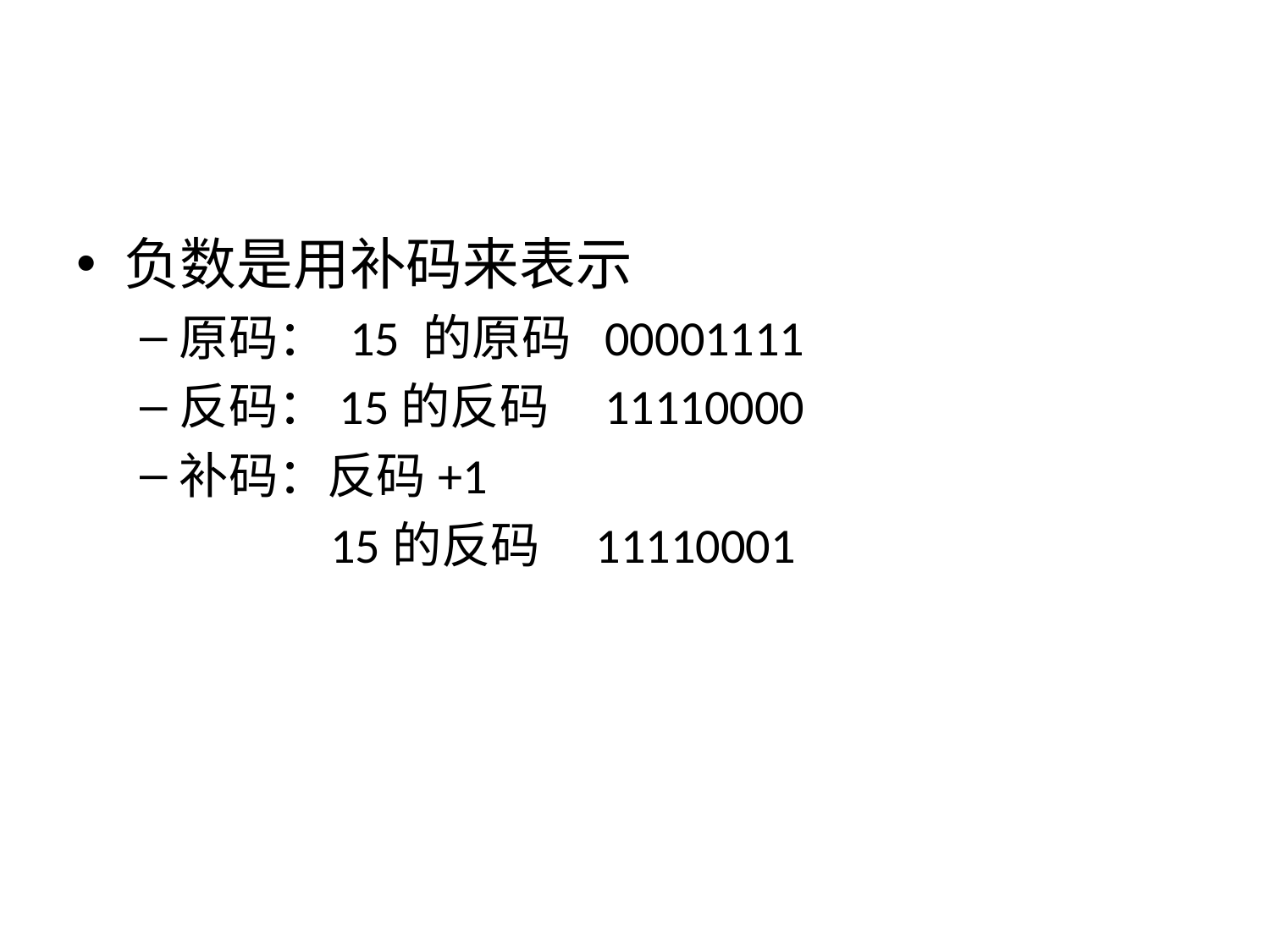

#
负数是用补码来表示
原码： 15 的原码  00001111
反码：15的反码    11110000
补码：反码+1
                 15的反码    11110001